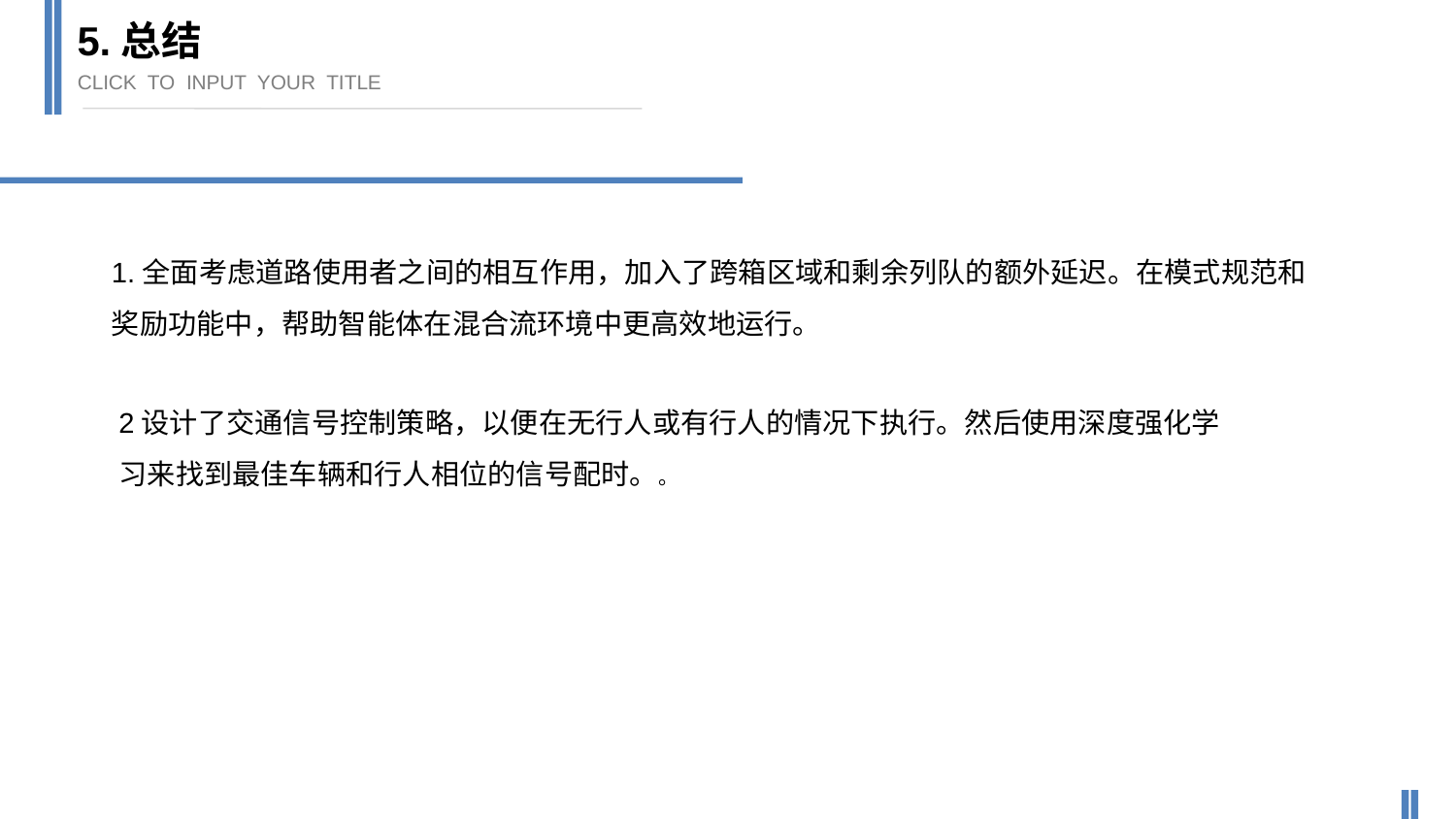

5.总结
CLICK  TO  INPUT  YOUR  TITLE

输入标
1.全面考虑道路使用者之间的相互作用，加入了跨箱区域和剩余列队的额外延迟。在模式规范和奖励功能中，帮助智能体在混合流环境中更高效地运行。
2设计了交通信号控制策略，以便在无行人或有行人的情况下执行。然后使用深度强化学习来找到最佳车辆和行人相位的信号配时。。

输入标题